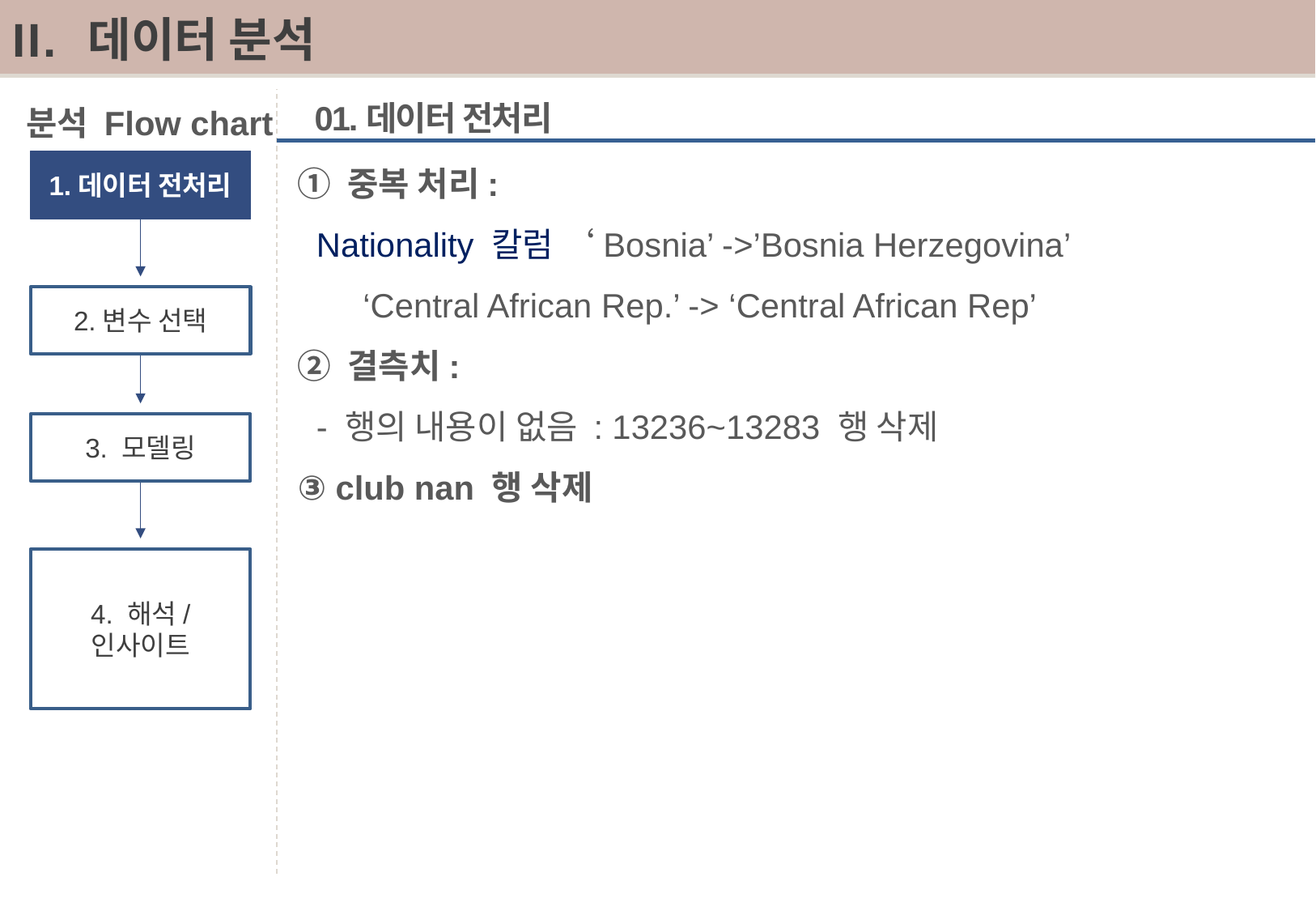

# 데이터 분석
 분석 Flow chart
① 중복 처리:
  Nationality 칼럼 ‘Bosnia’ ->’Bosnia Herzegovina’
       ‘Central African Rep.’ -> ‘Central African Rep’
② 결측치:
  - 행의 내용이 없음 : 13236~13283 행 삭제
③ club nan 행 삭제
01.데이터 전처리

1.데이터 전처리
2.변수 선택
3. 모델링
4. 해석/
인사이트